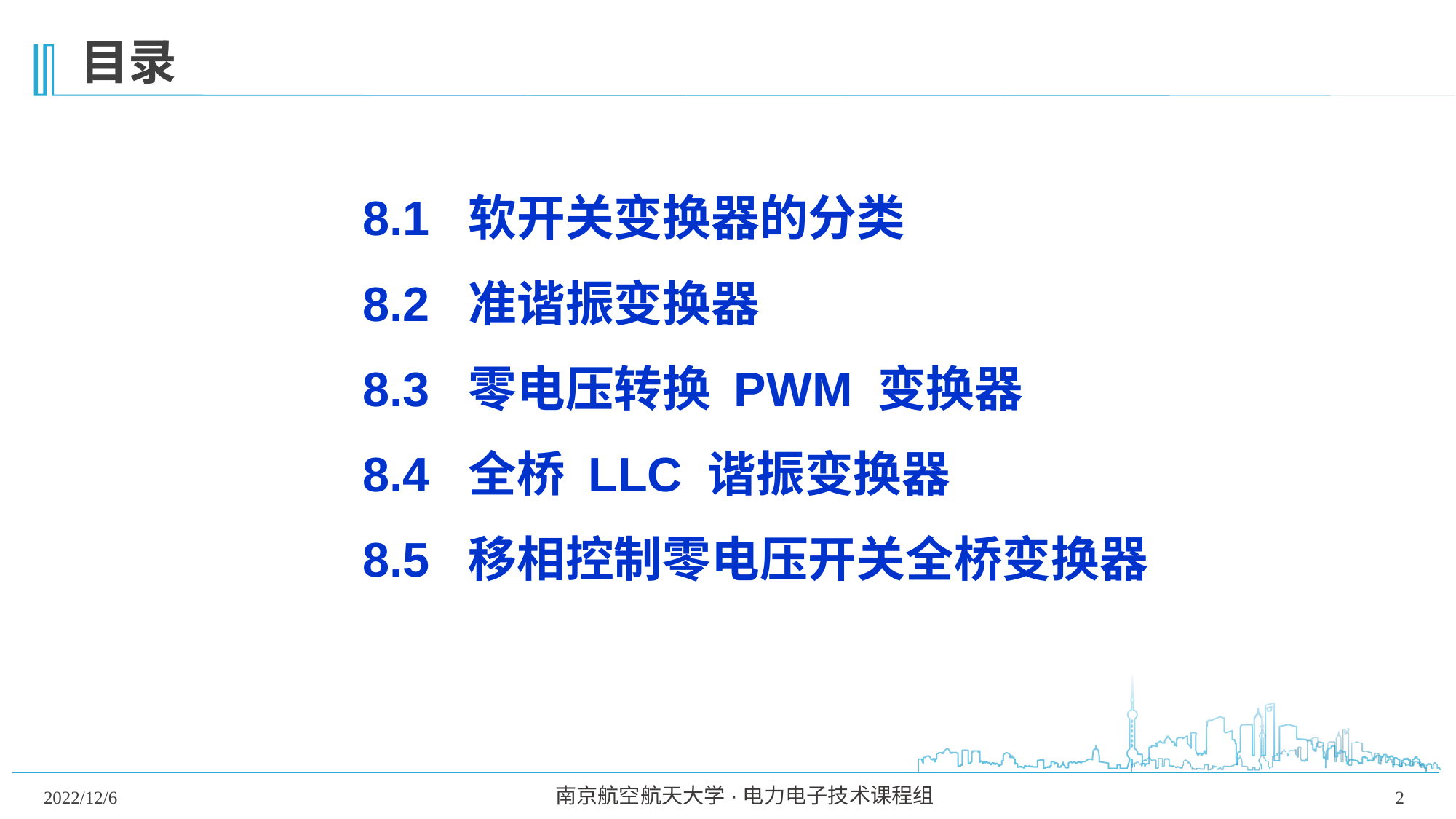

目录

    8.1  软开关变换器的分类
    8.2  准谐振变换器
    8.3  零电压转换 PWM 变换器
    8.4  全桥 LLC 谐振变换器
    8.5  移相控制零电压开关全桥变换器